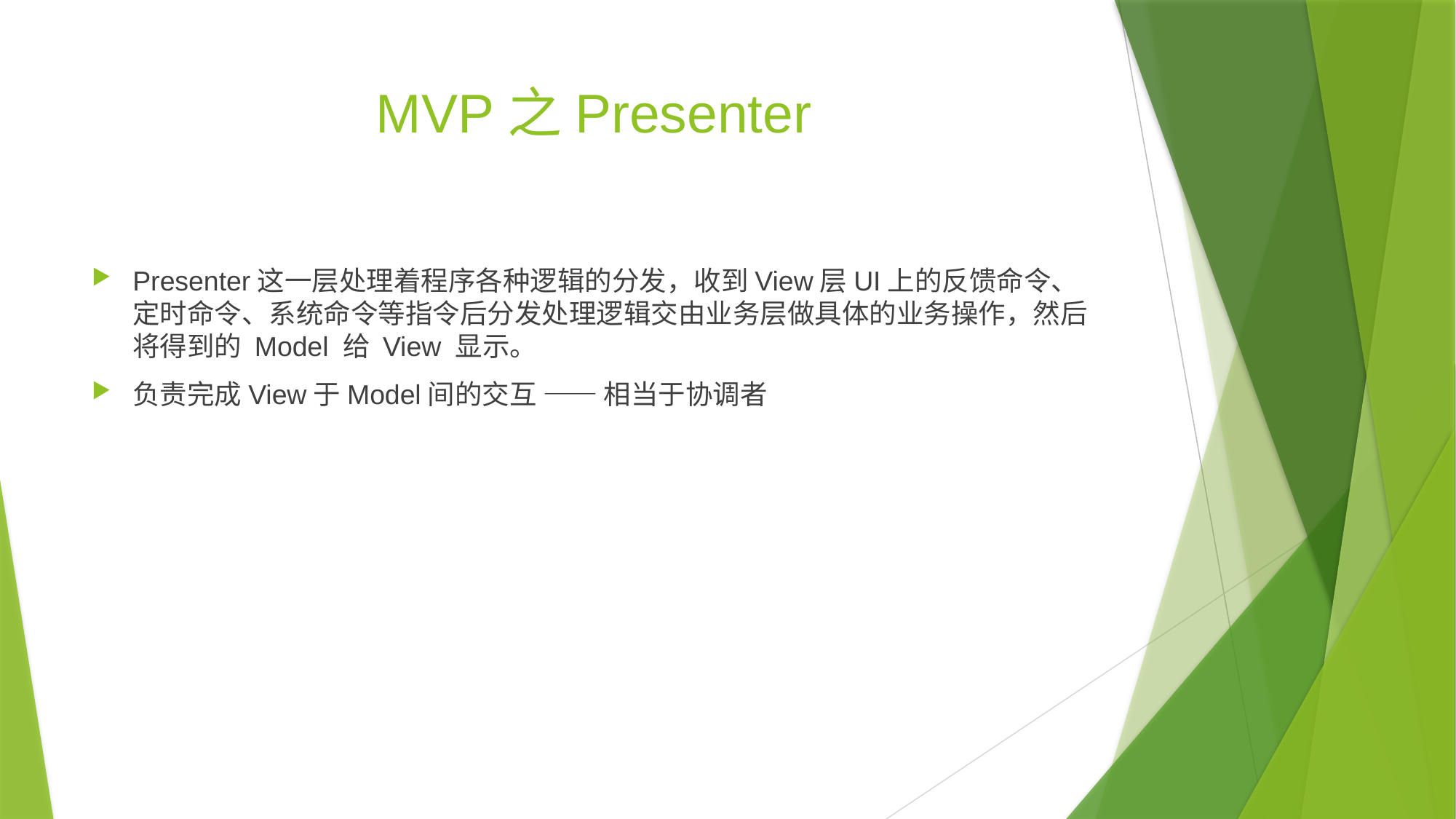

# MVP之Presenter
Presenter这一层处理着程序各种逻辑的分发，收到View层UI上的反馈命令、定时命令、系统命令等指令后分发处理逻辑交由业务层做具体的业务操作，然后将得到的 Model 给 View 显示。
负责完成View于Model间的交互 —— 相当于协调者